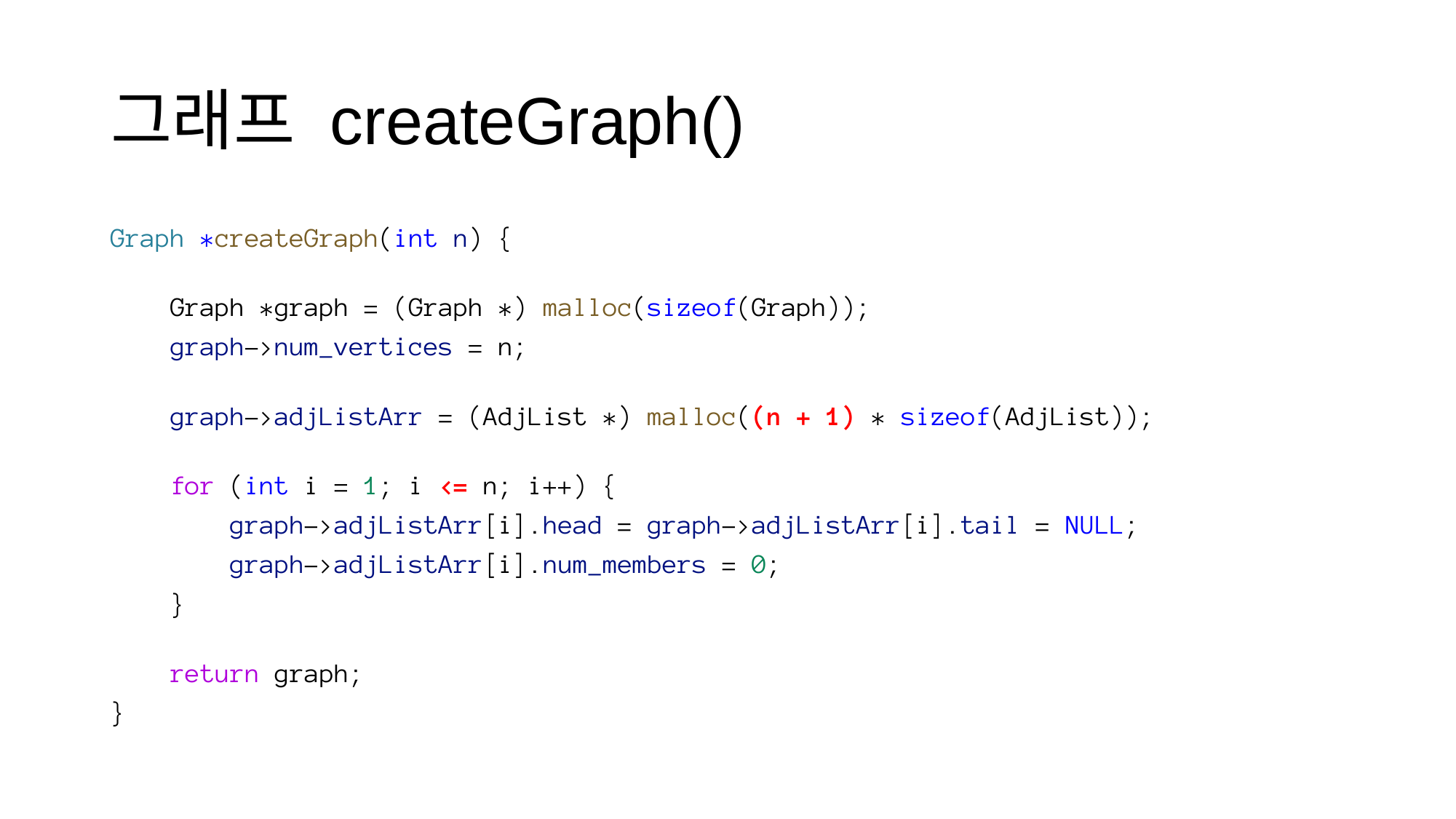

# 그래프 createGraph()
Graph *createGraph(int n) {
    Graph *graph = (Graph *) malloc(sizeof(Graph));
    graph->num_vertices = n;
    graph->adjListArr = (AdjList *) malloc((n + 1) * sizeof(AdjList));
    for (int i = 1; i <= n; i++) {
        graph->adjListArr[i].head = graph->adjListArr[i].tail = NULL;
        graph->adjListArr[i].num_members = 0;
    }
    return graph;
}